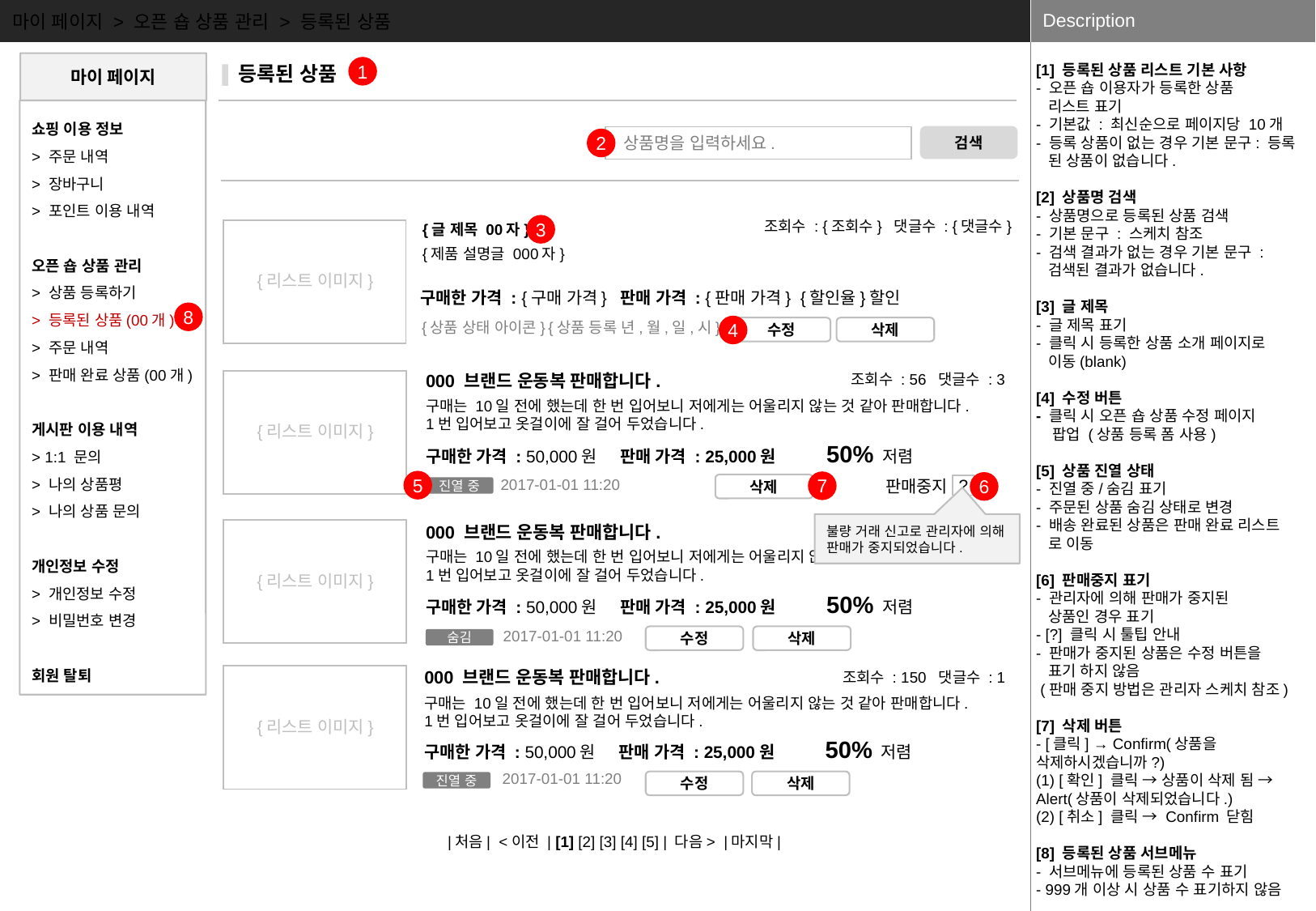

마이 페이지 > 오픈 숍 상품 관리 > 등록된 상품

[1] 등록된 상품 리스트 기본 사항
- 오픈 숍 이용자가 등록한 상품
  리스트 표기
- 기본값 : 최신순으로 페이지당 10개
- 등록 상품이 없는 경우 기본 문구: 등록
  된 상품이 없습니다.

[2] 상품명 검색
- 상품명으로 등록된 상품 검색
- 기본 문구 : 스케치 참조
- 검색 결과가 없는 경우 기본 문구 :
  검색된 결과가 없습니다.

[3] 글 제목
- 글 제목 표기
- 클릭 시 등록한 상품 소개 페이지로
  이동(blank)

[4] 수정 버튼
- 클릭 시 오픈 숍 상품 수정 페이지
   팝업 (상품 등록 폼 사용)

[5] 상품 진열 상태
- 진열 중/숨김 표기
- 주문된 상품 숨김 상태로 변경
- 배송 완료된 상품은 판매 완료 리스트
  로 이동

[6] 판매중지 표기
- 관리자에 의해 판매가 중지된
  상품인 경우 표기
- [?] 클릭 시 툴팁 안내
- 판매가 중지된 상품은 수정 버튼을
  표기 하지 않음
 (판매 중지 방법은 관리자 스케치 참조)

[7] 삭제 버튼
- [클릭] → Confirm(상품을 삭제하시겠습니까?)
(1) [확인] 클릭 → 상품이 삭제 됨 → Alert(상품이 삭제되었습니다.)
(2) [취소] 클릭 → Confirm 닫힘

[8] 등록된 상품 서브메뉴
- 서브메뉴에 등록된 상품 수 표기
- 999개 이상 시 상품 수 표기하지 않음

마이 페이지
 등록된 상품
1

쇼핑 이용 정보
> 주문 내역
> 장바구니
> 포인트 이용 내역

오픈 숍 상품 관리
> 상품 등록하기
> 등록된 상품(00개)
> 주문 내역
> 판매 완료 상품(00개)

게시판 이용 내역
> 1:1 문의
> 나의 상품평
> 나의 상품 문의

개인정보 수정
> 개인정보 수정
> 비밀번호 변경

회원 탈퇴
검색
  상품명을 입력하세요.
2
조회수 : {조회수}  댓글수 : {댓글수}
{글 제목 00자}
3
|  |
| --- |
{제품 설명글 000자}
{리스트 이미지}
구매한 가격 : {구매 가격}  판매 가격 : {판매 가격}  {할인율}할인
8
{상품 상태 아이콘}
{상품 등록 년,월,일,시}
4
수정
삭제
조회수 : 56  댓글수 : 3
000 브랜드 운동복 판매합니다.
|  |
| --- |
구매는 10일 전에 했는데 한 번 입어보니 저에게는 어울리지 않는 것 같아 판매합니다.  1번 입어보고 옷걸이에 잘 걸어 두었습니다.
{리스트 이미지}
구매한 가격 : 50,000원     판매 가격 : 25,000원          50% 저렴
2017-01-01 11:20
판매중지
5
7
6
삭제
?
진열 중
불량 거래 신고로 관리자에 의해 판매가 중지되었습니다.
000 브랜드 운동복 판매합니다.
조회수 : 100  댓글수 : 17
|  |
| --- |
구매는 10일 전에 했는데 한 번 입어보니 저에게는 어울리지 않는 것 같아 판매합니다.  1번 입어보고 옷걸이에 잘 걸어 두었습니다.
{리스트 이미지}
구매한 가격 : 50,000원     판매 가격 : 25,000원          50% 저렴
2017-01-01 11:20
수정
삭제
숨김
000 브랜드 운동복 판매합니다.
조회수 : 150  댓글수 : 1
|  |
| --- |
구매는 10일 전에 했는데 한 번 입어보니 저에게는 어울리지 않는 것 같아 판매합니다.  1번 입어보고 옷걸이에 잘 걸어 두었습니다.
{리스트 이미지}
구매한 가격 : 50,000원     판매 가격 : 25,000원          50% 저렴
2017-01-01 11:20
수정
삭제
진열 중
|처음|  <이전 | [1] [2] [3] [4] [5] | 다음>  |마지막|